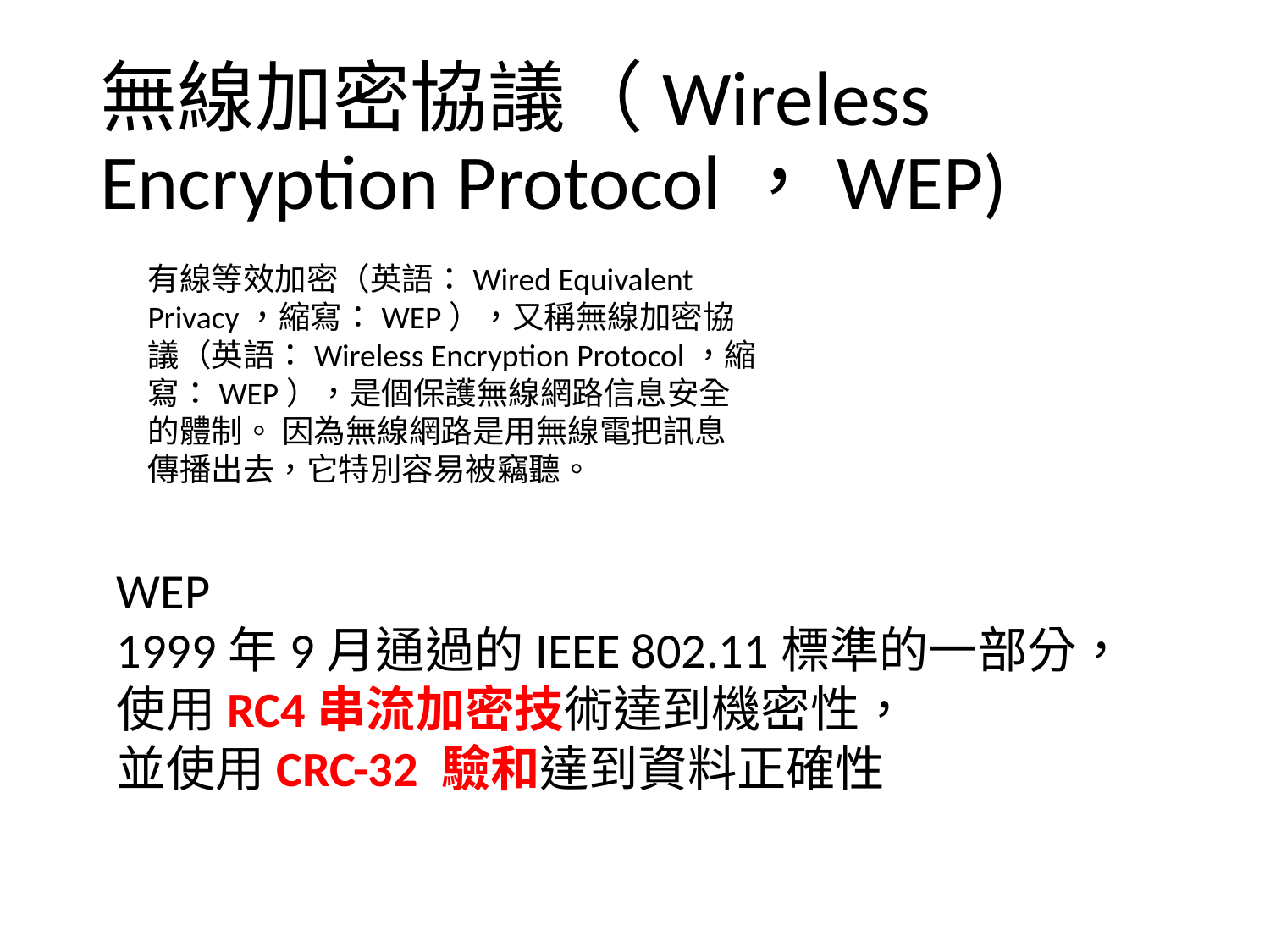

# 無線加密協議（Wireless Encryption Protocol，WEP)
有線等效加密（英語：Wired Equivalent Privacy，縮寫：WEP），又稱無線加密協議（英語：Wireless Encryption Protocol，縮寫：WEP），是個保護無線網路信息安全的體制。 因為無線網路是用無線電把訊息傳播出去，它特別容易被竊聽。
WEP
1999年9月通過的IEEE 802.11標準的一部分，
使用RC4串流加密技術達到機密性，
並使用CRC-32 驗和達到資料正確性